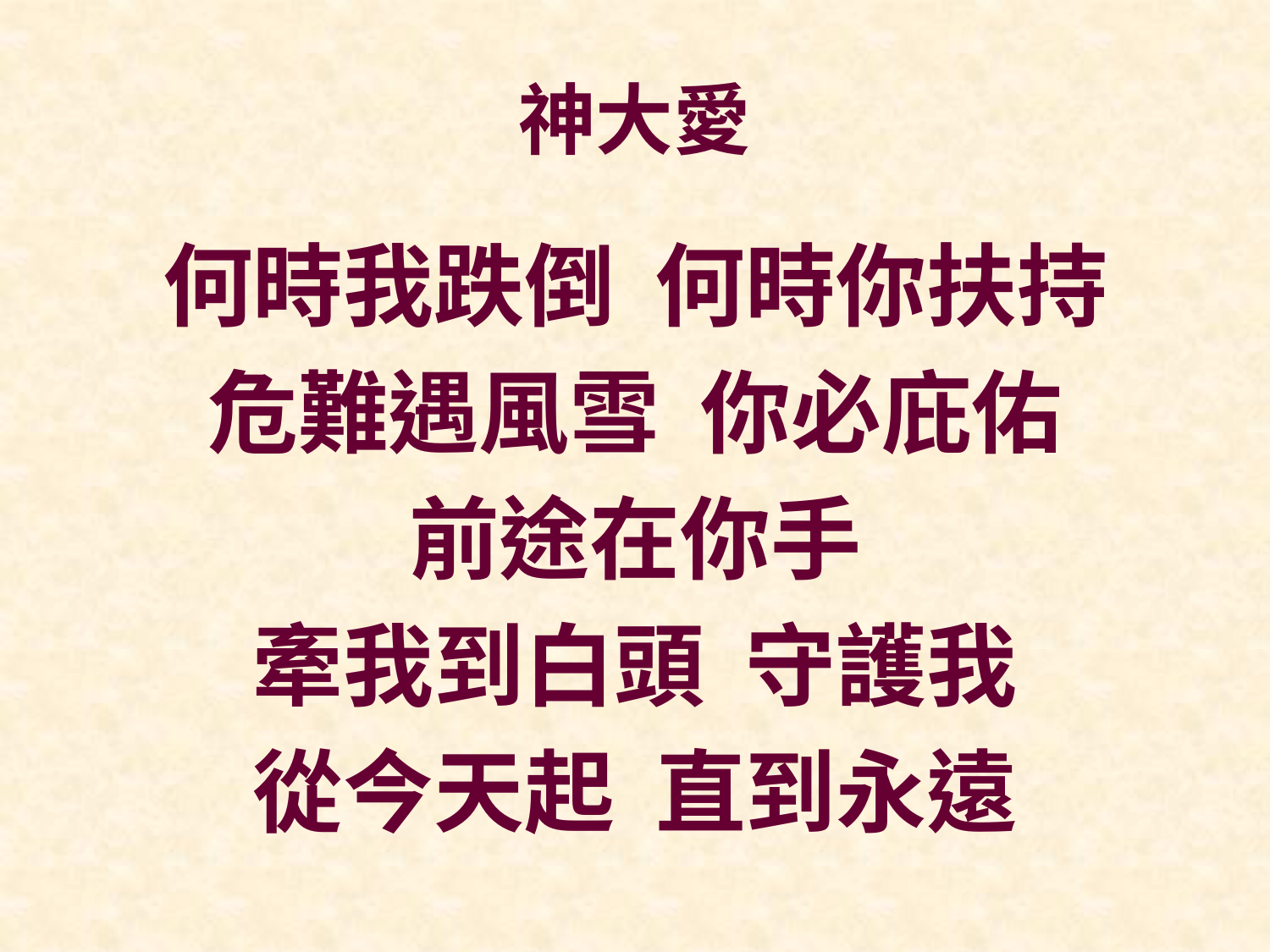

# 神大愛
何時我跌倒  何時你扶持
危難遇風雪  你必庇佑
前途在你手
牽我到白頭  守護我
從今天起  直到永遠